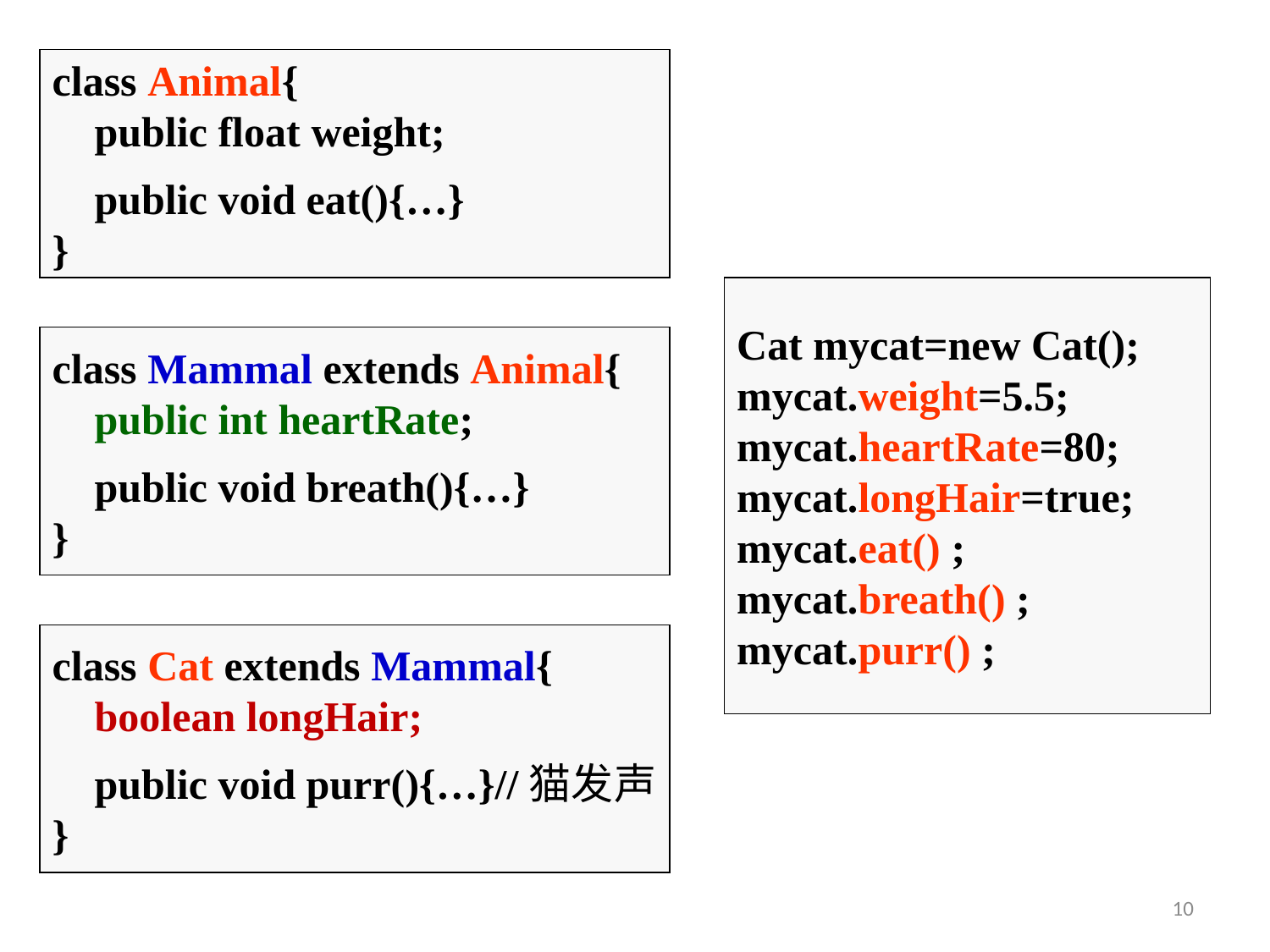

class Animal{
    public float weight;

    public void eat(){…}
}

Cat mycat=new Cat();
mycat.weight=5.5;
mycat.heartRate=80;
mycat.longHair=true;
mycat.eat() ;
mycat.breath() ;
mycat.purr() ;
class Mammal extends Animal{
    public int heartRate;

    public void breath(){…}
}
class Cat extends Mammal{
    boolean longHair;

    public void purr(){…}//猫发声
}
10